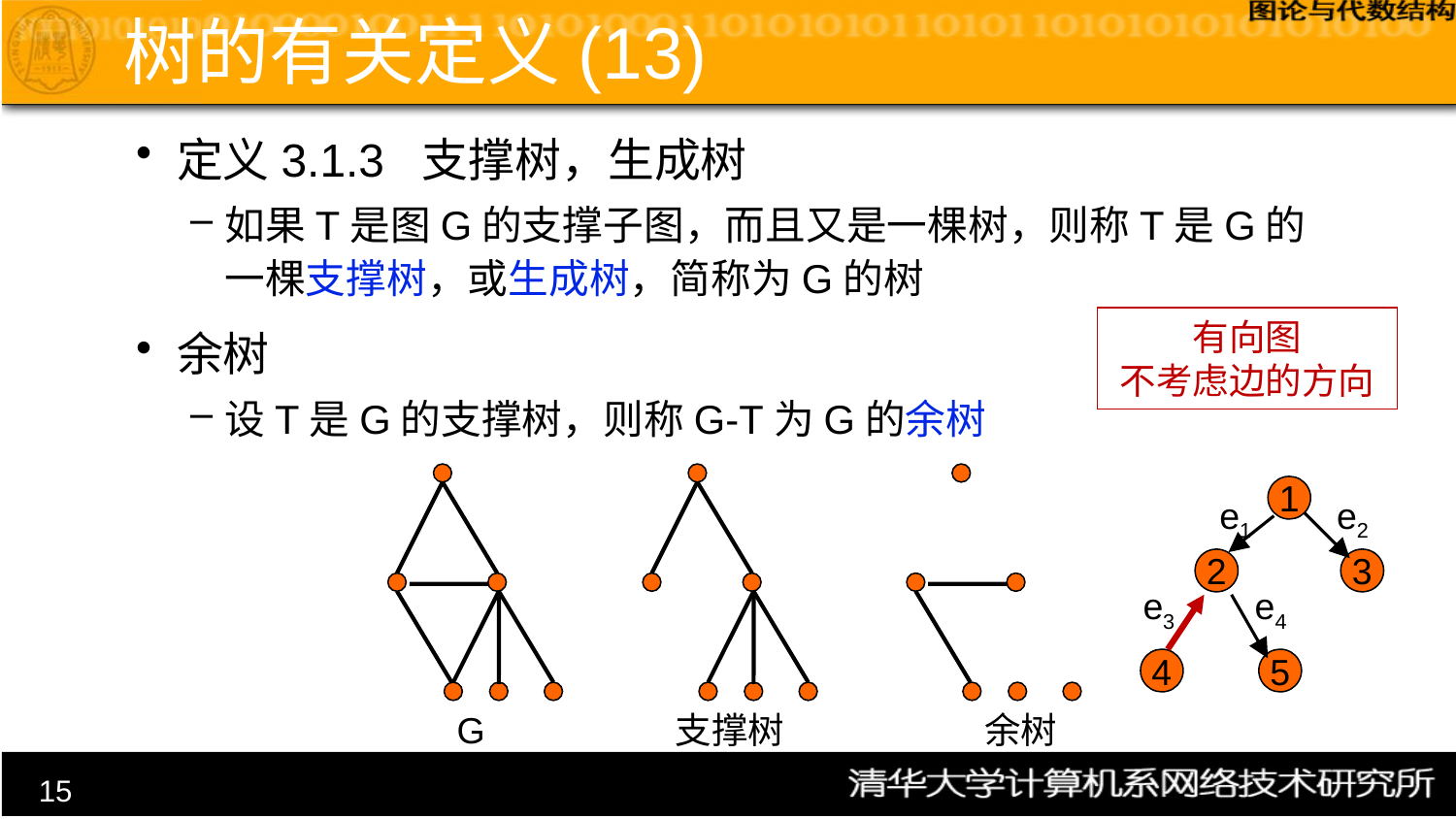

# 树的有关定义(13)
定义3.1.3  支撑树，生成树
如果T是图G的支撑子图，而且又是一棵树，则称T是G的一棵支撑树，或生成树，简称为G的树
余树
设T是G的支撑树，则称G-T为G的余树
有向图
不考虑边的方向

1
e1
e2

2
3
e3
e4

4
5
G
支撑树
余树